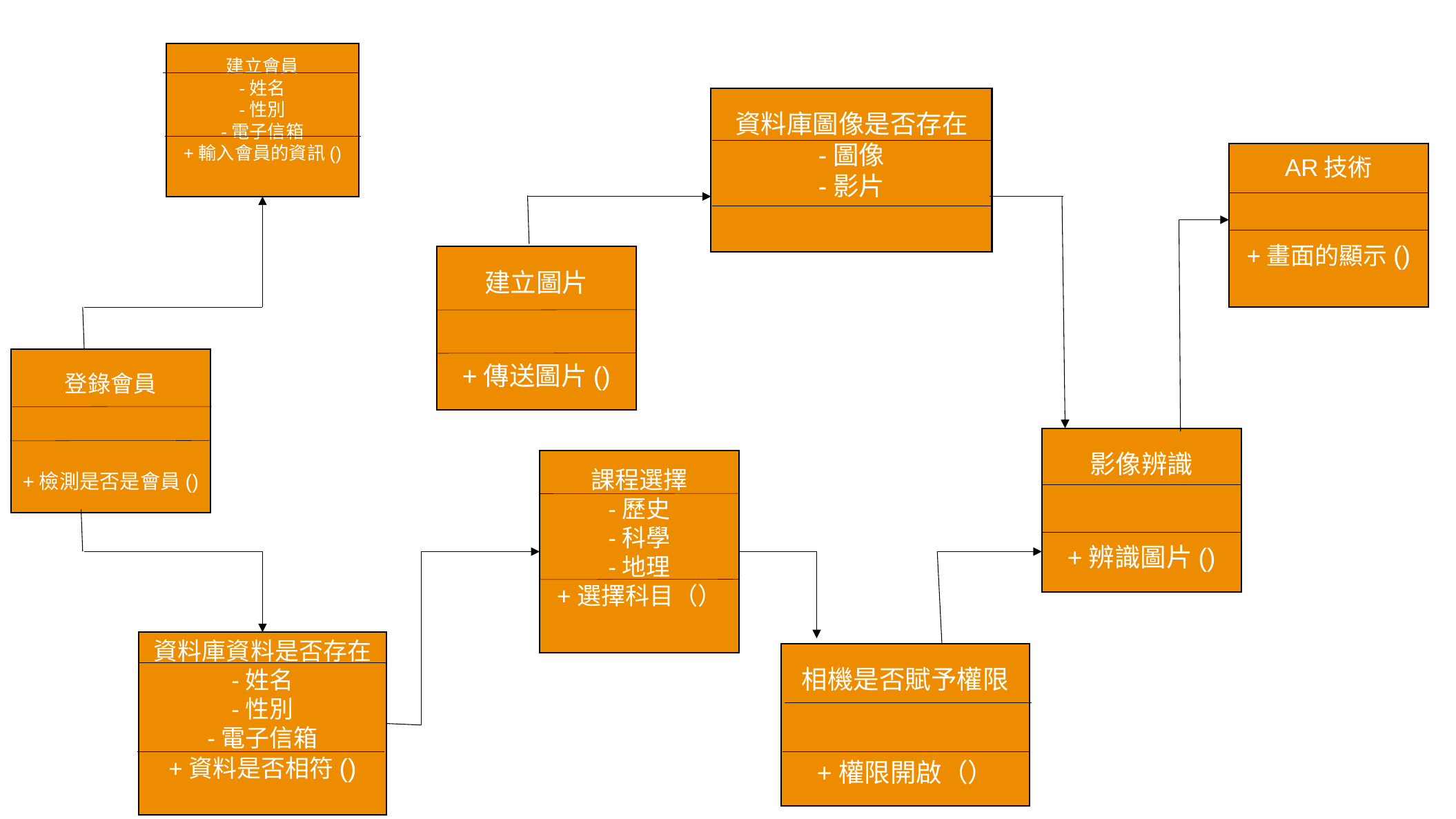

建立會員
-姓名
-性別
-電子信箱
+輸入會員的資訊()

資料庫圖像是否存在
-圖像
-影片

AR技術

+畫面的顯示()

建立圖片

+傳送圖片()

登錄會員

+檢測是否是會員()

影像辨識

+辨識圖片()

課程選擇
-歷史
-科學
-地理
+選擇科目（）

資料庫資料是否存在
-姓名
-性別
-電子信箱
+資料是否相符()

相機是否賦予權限

+權限開啟（）